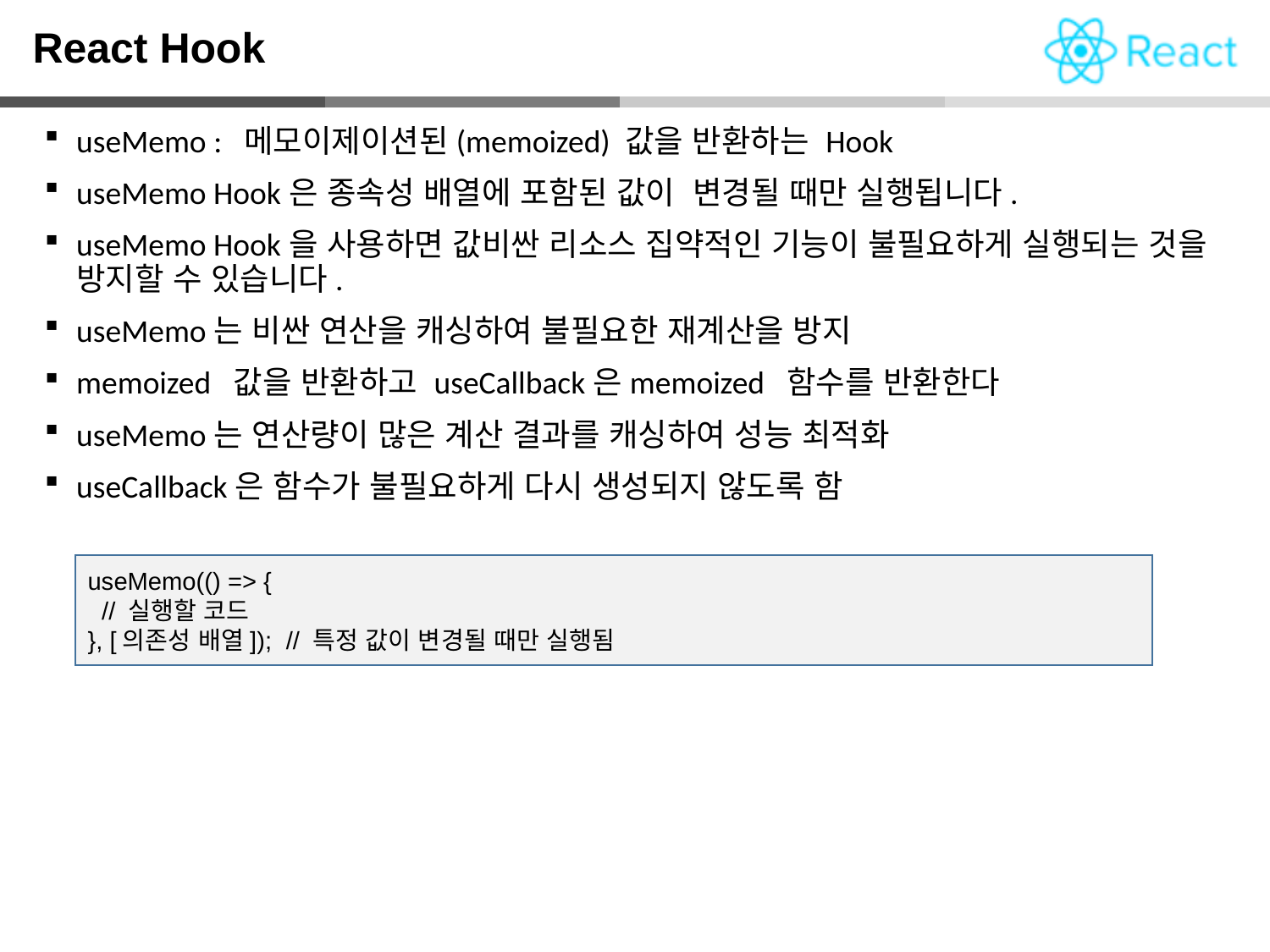

React Hook
useMemo :  메모이제이션된(memoized) 값을 반환하는 Hook
useMemo Hook은 종속성 배열에 포함된 값이  변경될 때만 실행됩니다.
useMemo Hook을 사용하면 값비싼 리소스 집약적인 기능이 불필요하게 실행되는 것을 방지할 수 있습니다.
useMemo는 비싼 연산을 캐싱하여 불필요한 재계산을 방지
memoized  값을 반환하고 useCallback은memoized  함수를 반환한다
useMemo는 연산량이 많은 계산 결과를 캐싱하여 성능 최적화
useCallback은 함수가 불필요하게 다시 생성되지 않도록 함

useMemo(() => {
  // 실행할 코드
}, [의존성 배열]);  // 특정 값이 변경될 때만 실행됨